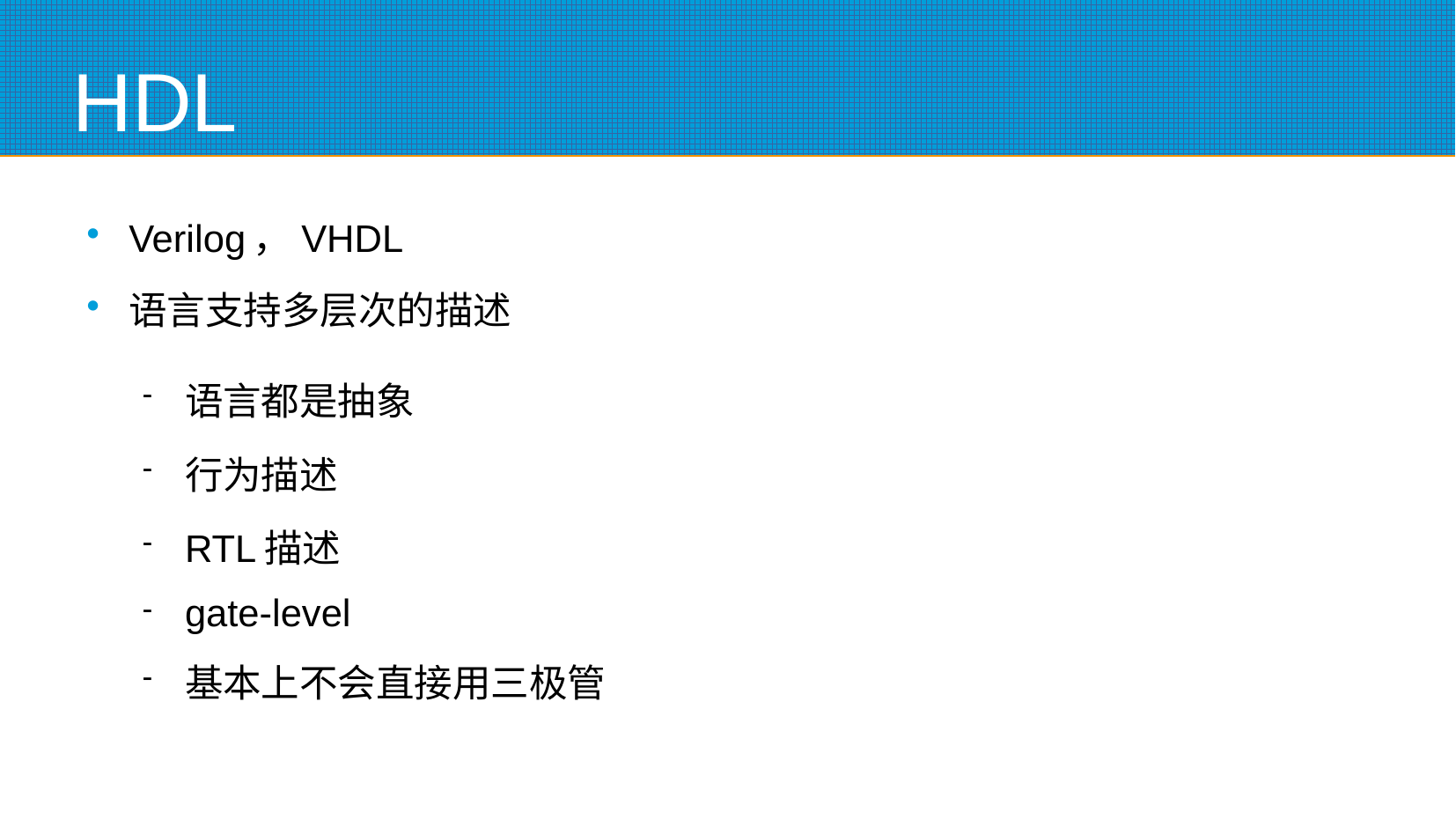

# HDL
Verilog，VHDL
语言支持多层次的描述
语言都是抽象
行为描述
RTL描述
gate-level
基本上不会直接用三极管